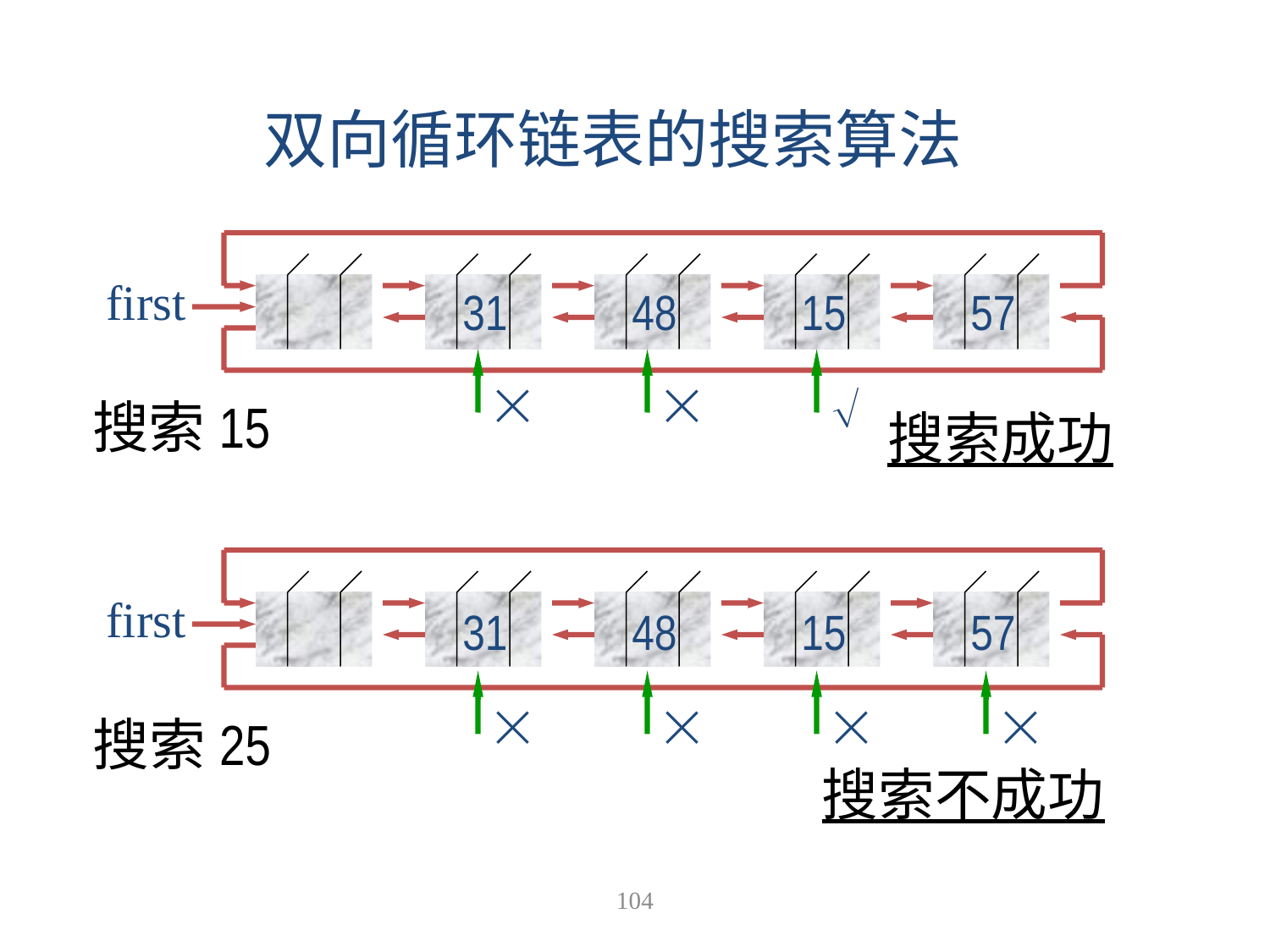

双向循环链表的搜索算法

first

31

48

15

57

×
×

√
搜索15
搜索成功

first

31
48
15
57

×
×
×
×

搜索25
搜索不成功
104